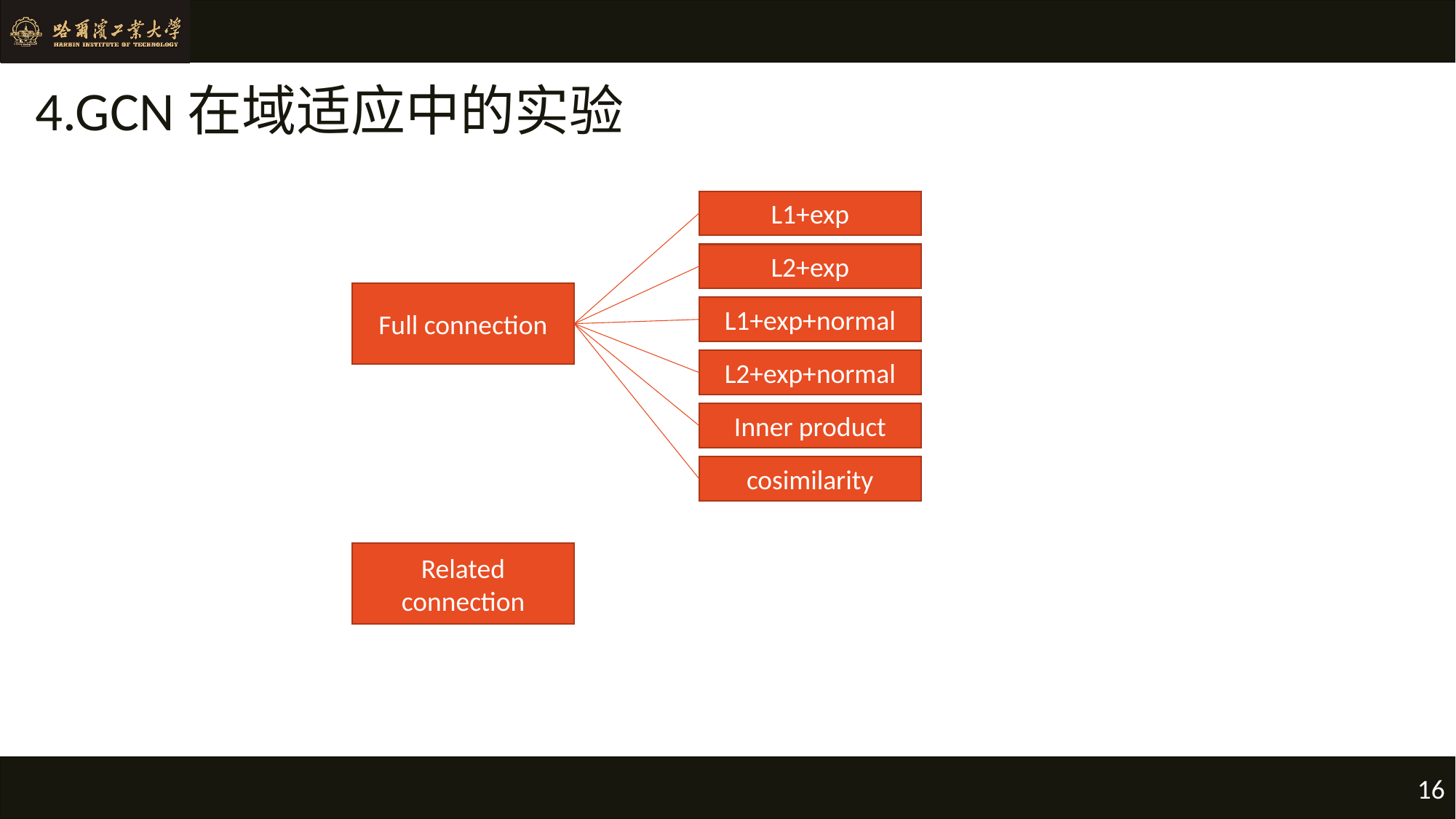

# 4.GCN在域适应中的实验
L1+exp
L2+exp
Full connection
L1+exp+normal
L2+exp+normal
Inner product
cosimilarity
Related connection
16